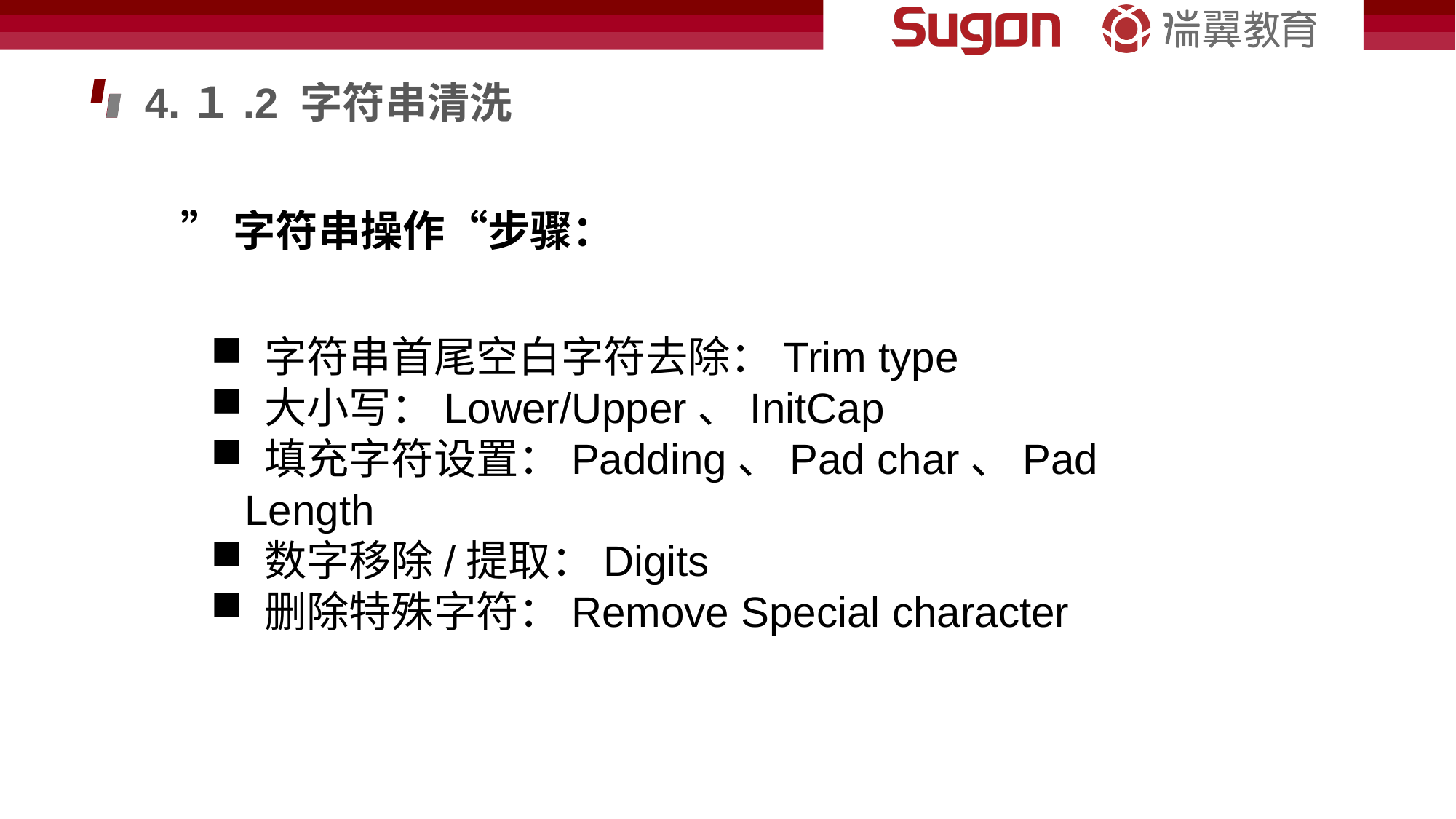

4.１.2 字符串清洗

”字符串操作“步骤：
 字符串首尾空白字符去除：Trim type
 大小写：Lower/Upper、InitCap
 填充字符设置：Padding、Pad char、Pad Length
 数字移除/提取：Digits
 删除特殊字符：Remove Special character